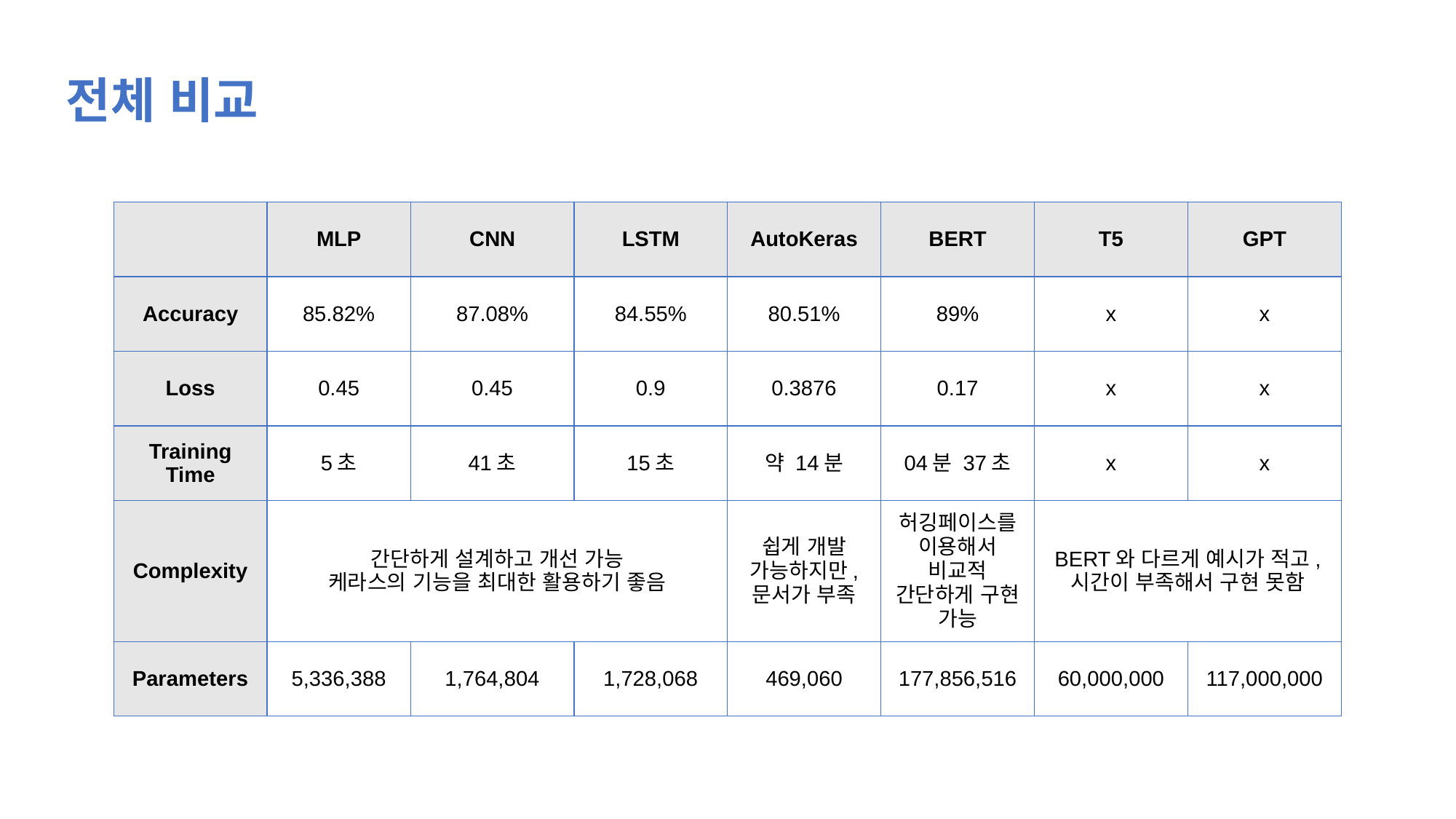

전체 비교
|  | MLP | CNN | LSTM | AutoKeras | BERT | T5 | GPT |
| --- | --- | --- | --- | --- | --- | --- | --- |
| Accuracy | 85.82% | 87.08% | 84.55% | 80.51% | 89% | x | x |
| Loss | 0.45 | 0.45 | 0.9 | 0.3876 | 0.17 | x | x |
| Training Time | 5초 | 41초 | 15초 | 약 14분 | 04분 37초 | x | x |
| Complexity | 간단하게 설계하고 개선 가능 케라스의 기능을 최대한 활용하기 좋음 |  |  | 쉽게 개발 가능하지만, 문서가 부족 | 허깅페이스를 이용해서 비교적 간단하게 구현 가능 | BERT와 다르게 예시가 적고, 시간이 부족해서 구현 못함 |  |
| Parameters | 5,336,388 | 1,764,804 | 1,728,068 | 469,060 | 177,856,516 | 60,000,000 | 117,000,000 |